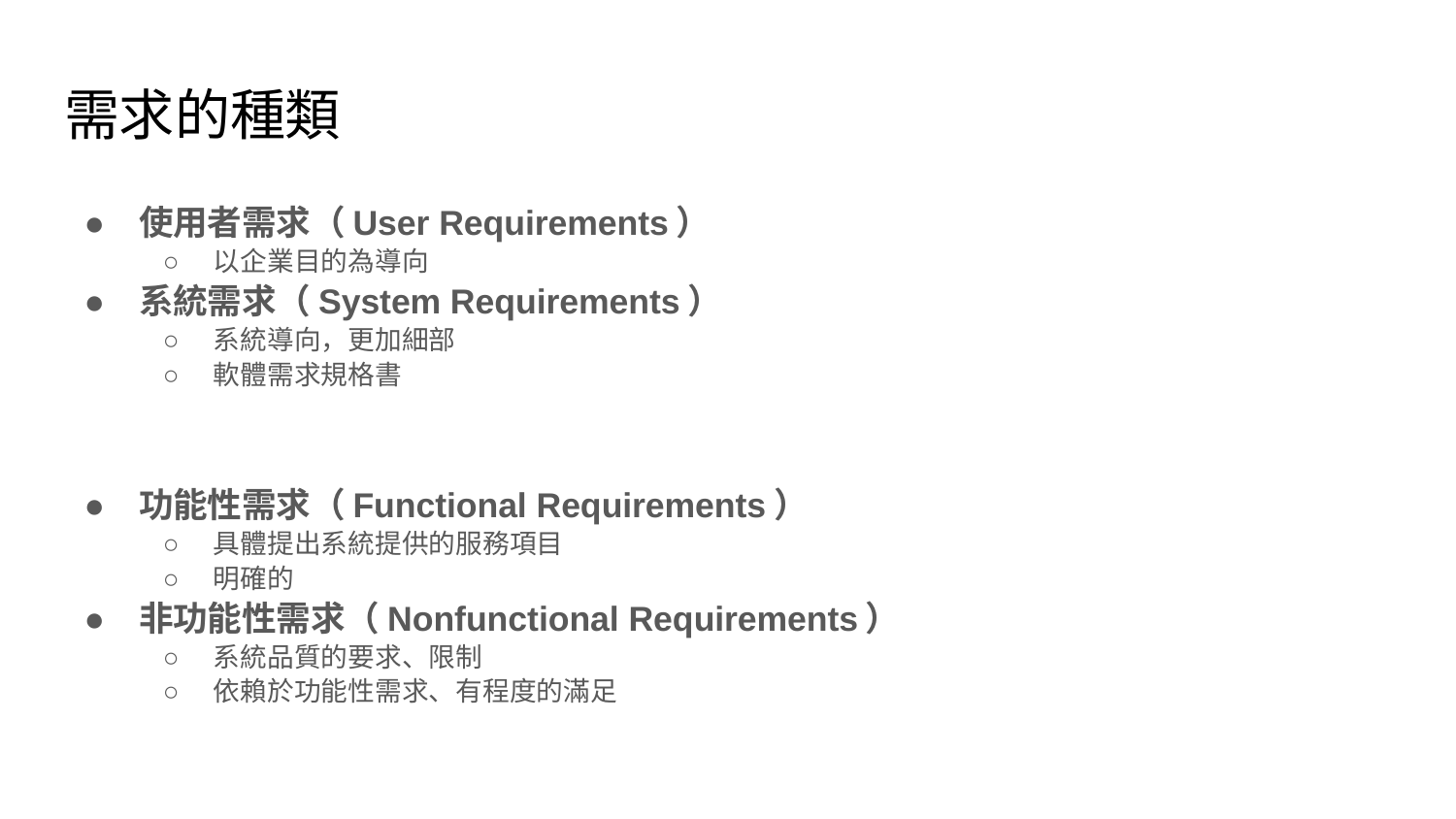

# 需求的種類
使用者需求（User Requirements）
以企業目的為導向
系統需求（System Requirements）
系統導向，更加細部
軟體需求規格書

功能性需求（Functional Requirements）
具體提出系統提供的服務項目
明確的
非功能性需求（Nonfunctional Requirements）
系統品質的要求、限制
依賴於功能性需求、有程度的滿足